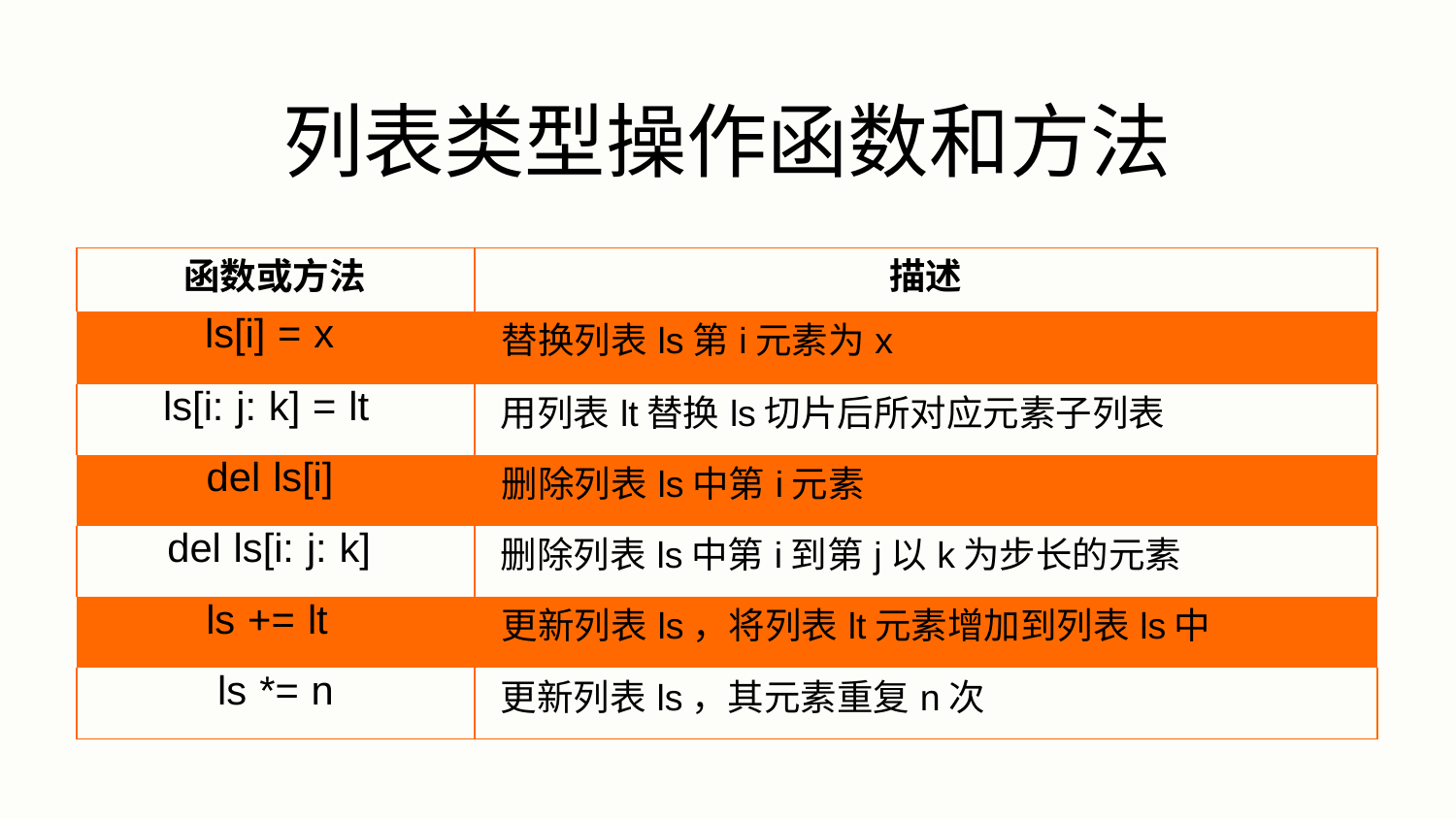

# 列表类型操作函数和方法
| 函数或方法 | 描述 |
| --- | --- |
| ls[i] = x | 替换列表ls第i元素为x |
| ls[i: j: k] = lt | 用列表lt替换ls切片后所对应元素子列表 |
| del ls[i] | 删除列表ls中第i元素 |
| del ls[i: j: k] | 删除列表ls中第i到第j以k为步长的元素 |
| ls += lt | 更新列表ls，将列表lt元素增加到列表ls中 |
| ls \*= n | 更新列表ls，其元素重复n次 |